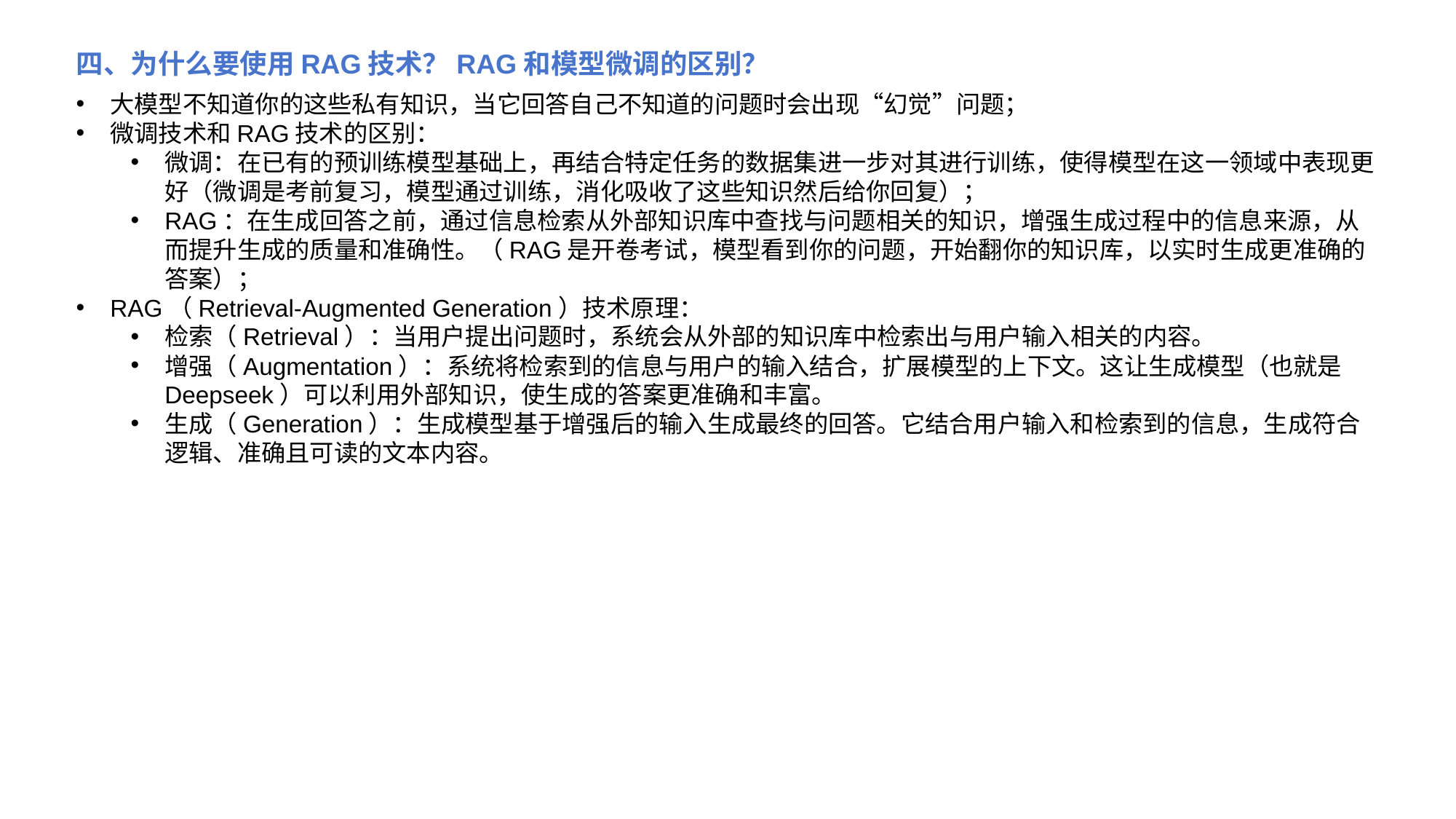

四、为什么要使用RAG技术？RAG和模型微调的区别？
大模型不知道你的这些私有知识，当它回答自己不知道的问题时会出现“幻觉”问题；
微调技术和RAG技术的区别：
微调：在已有的预训练模型基础上，再结合特定任务的数据集进一步对其进行训练，使得模型在这一领域中表现更好（微调是考前复习，模型通过训练，消化吸收了这些知识然后给你回复）；
RAG：在生成回答之前，通过信息检索从外部知识库中查找与问题相关的知识，增强生成过程中的信息来源，从而提升生成的质量和准确性。（RAG是开卷考试，模型看到你的问题，开始翻你的知识库，以实时生成更准确的答案）；
RAG（Retrieval-Augmented Generation）技术原理：
检索（Retrieval）：当用户提出问题时，系统会从外部的知识库中检索出与用户输入相关的内容。
增强（Augmentation）：系统将检索到的信息与用户的输入结合，扩展模型的上下文。这让生成模型（也就是Deepseek）可以利用外部知识，使生成的答案更准确和丰富。
生成（Generation）：生成模型基于增强后的输入生成最终的回答。它结合用户输入和检索到的信息，生成符合逻辑、准确且可读的文本内容。